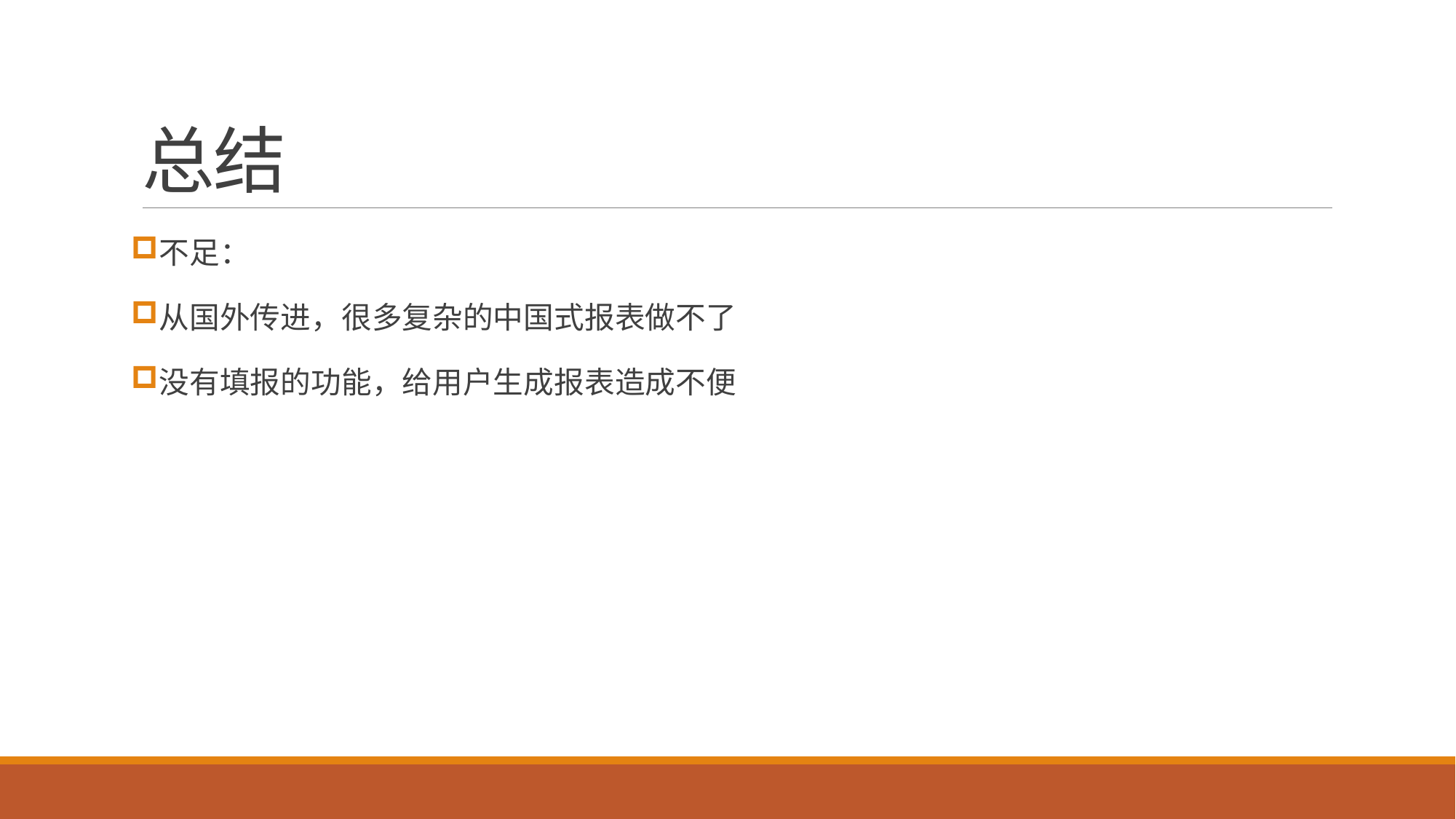

# 总结
不足：
从国外传进，很多复杂的中国式报表做不了
没有填报的功能，给用户生成报表造成不便